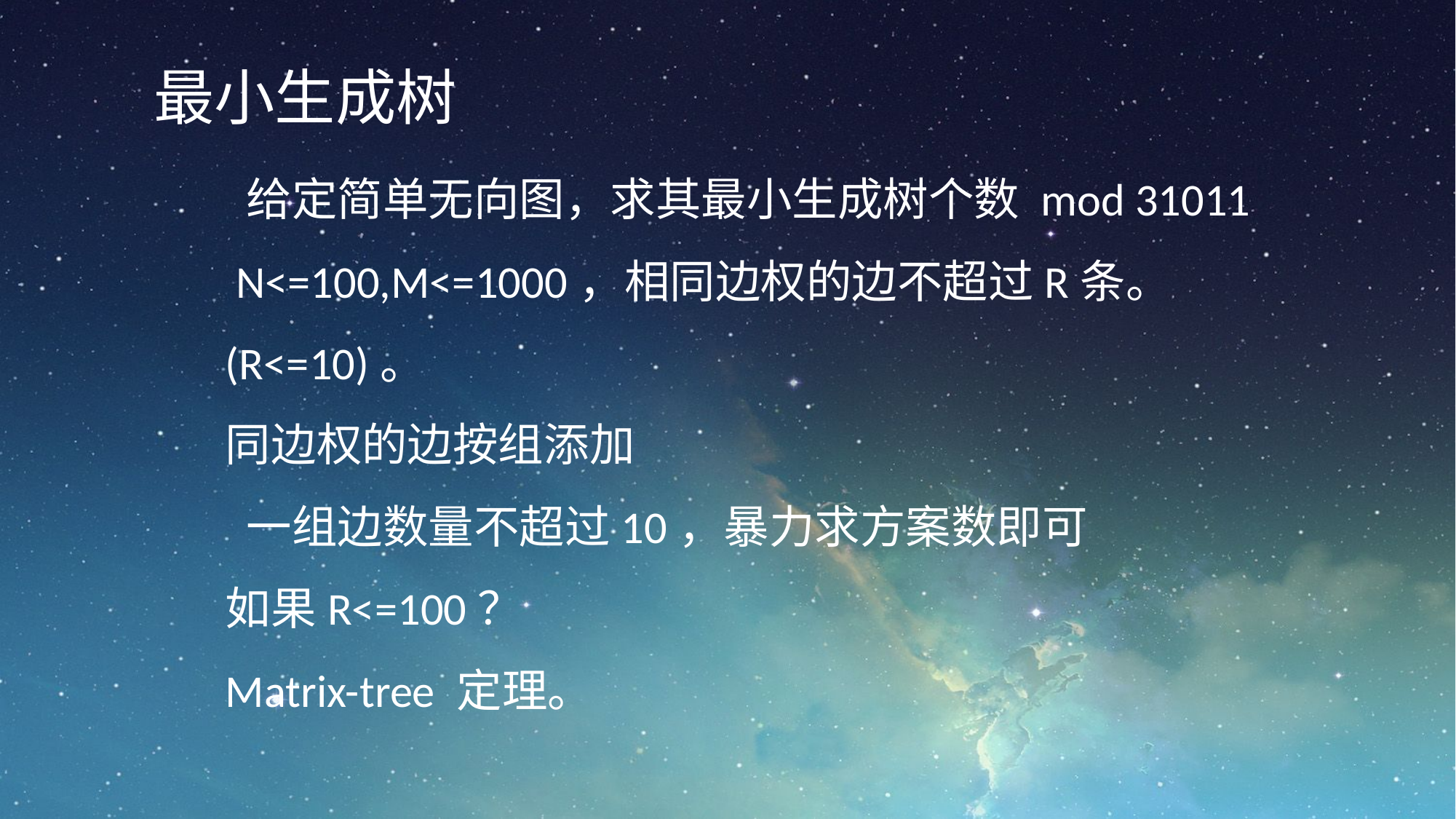

最小生成树
 给定简单无向图，求其最小生成树个数 mod 31011
 N<=100,M<=1000，相同边权的边不超过R条。
(R<=10)。
同边权的边按组添加
 一组边数量不超过10，暴力求方案数即可
如果R<=100？
Matrix-tree 定理。